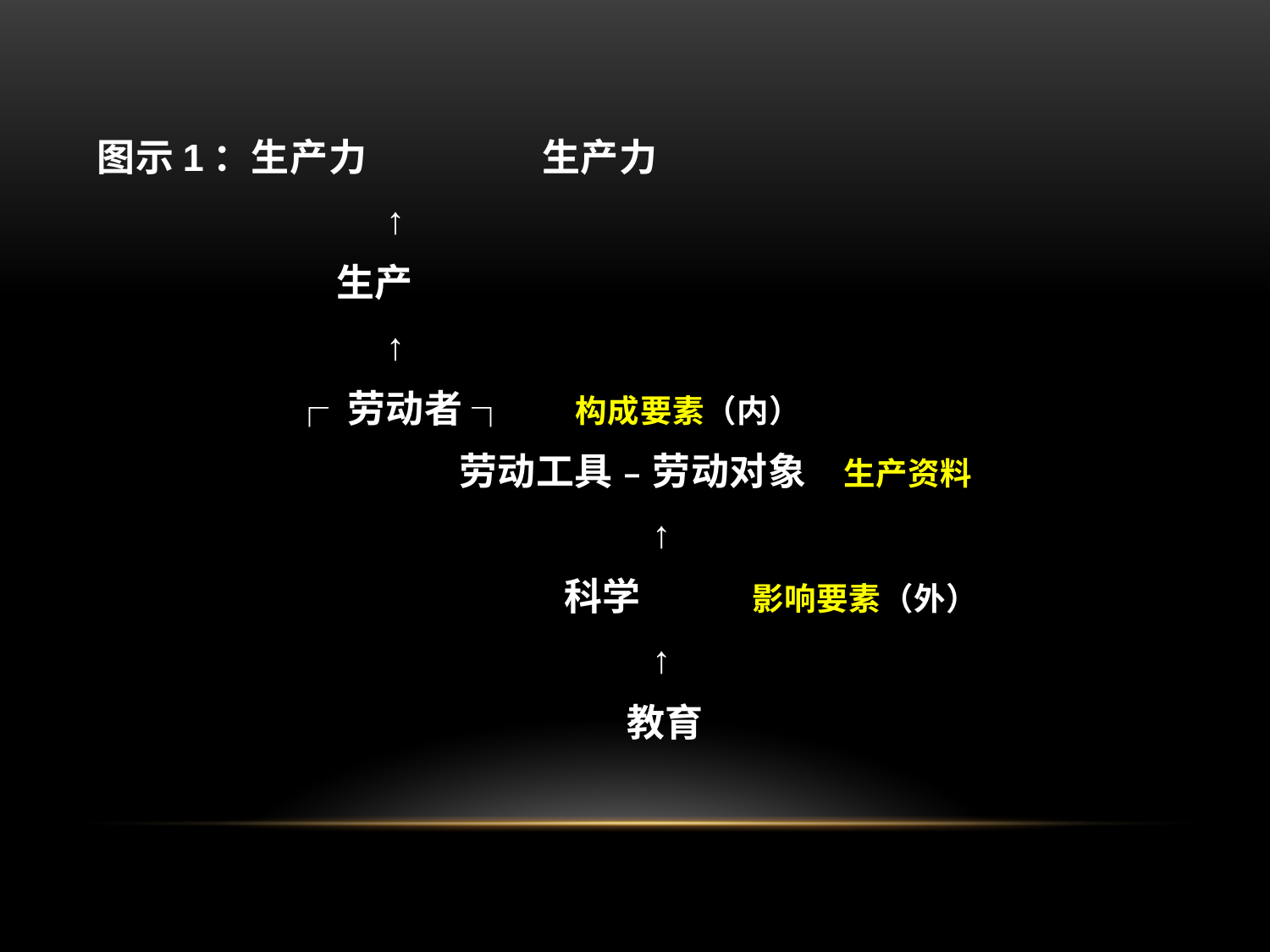

图示1：生产力                   生产力
                          ↑
                         生产
                          ↑
                     ┌ 劳动者 ┐       构成要素（内）
            劳动工具﹣劳动对象    生产资料
 ↑
                        科学            影响要素（外）
 ↑
 教育